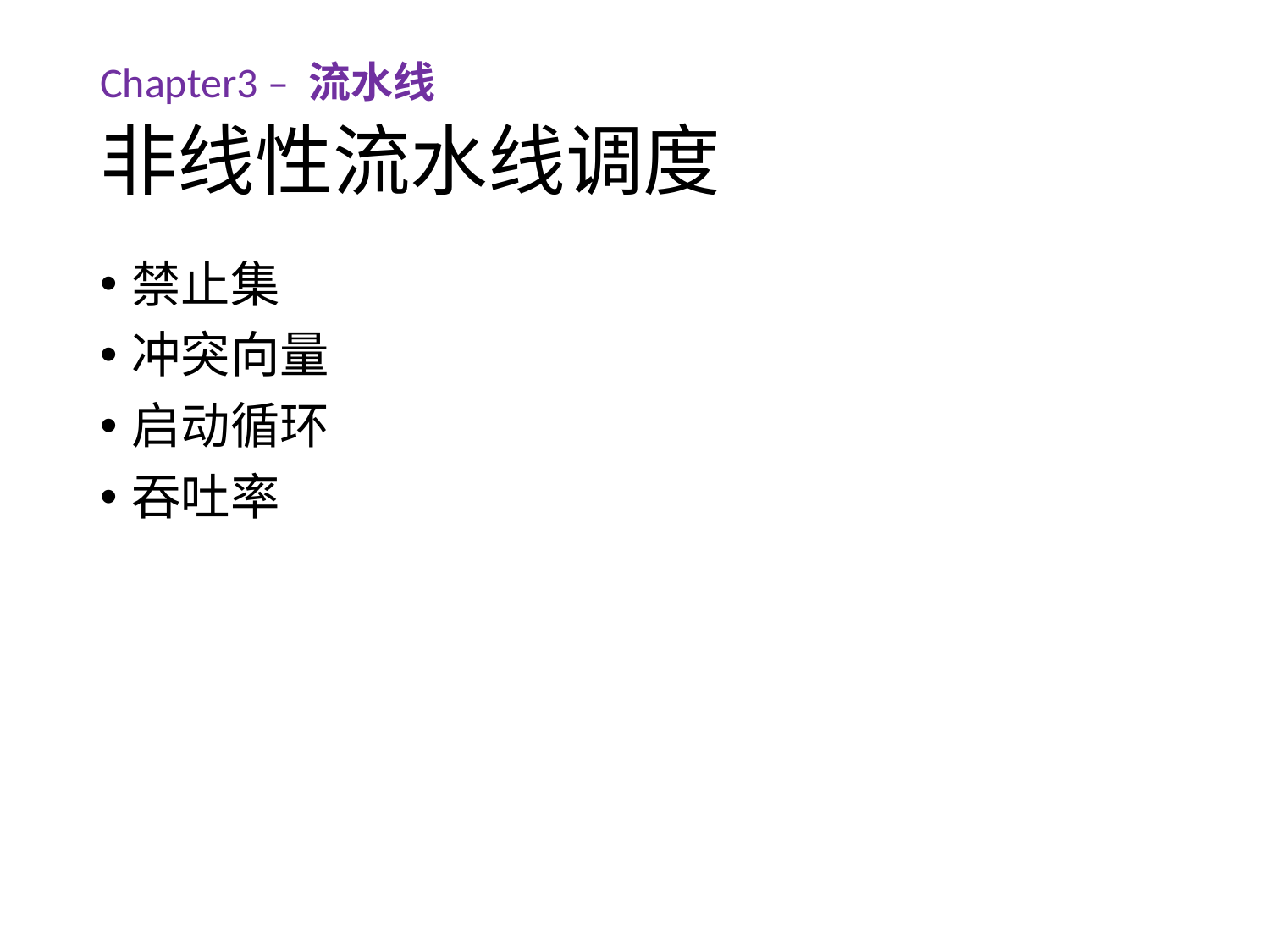

Chapter3 – 流水线
# 非线性流水线调度
禁止集
冲突向量
启动循环
吞吐率